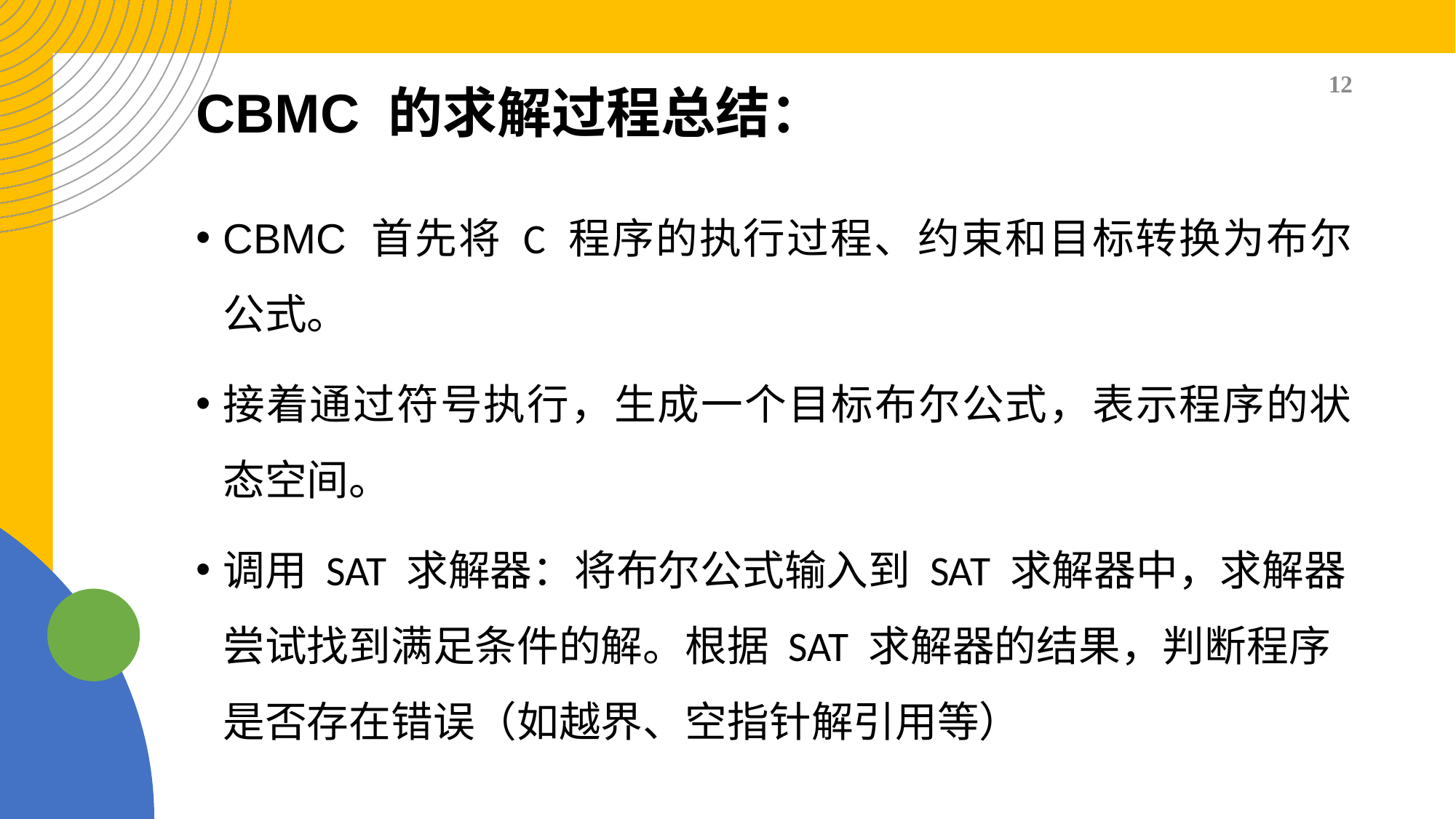

# CBMC 的求解过程总结：
12

CBMC 首先将 C 程序的执行过程、约束和目标转换为布尔公式。
接着通过符号执行，生成一个目标布尔公式，表示程序的状态空间。
调用 SAT 求解器：将布尔公式输入到 SAT 求解器中，求解器尝试找到满足条件的解。根据 SAT 求解器的结果，判断程序是否存在错误（如越界、空指针解引用等）